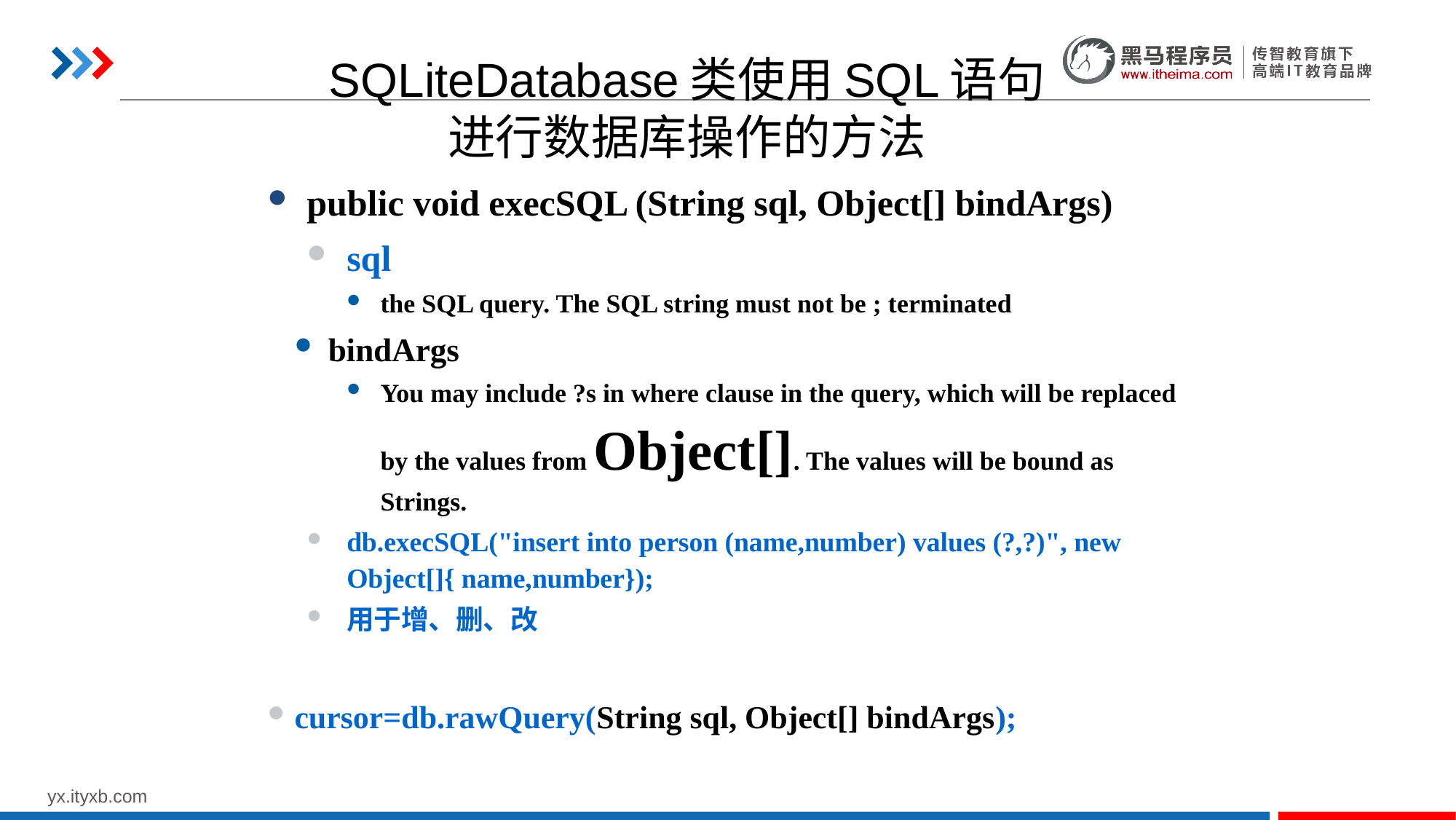

# SQLiteDatabase类使用SQL语句进行数据库操作的方法
public void execSQL (String sql, Object[] bindArgs)
sql
the SQL query. The SQL string must not be ; terminated
bindArgs
You may include ?s in where clause in the query, which will be replaced by the values from Object[]. The values will be bound as Strings.
db.execSQL("insert into person (name,number) values (?,?)", new Object[]{ name,number});
用于增、删、改

cursor=db.rawQuery(String sql, Object[] bindArgs);